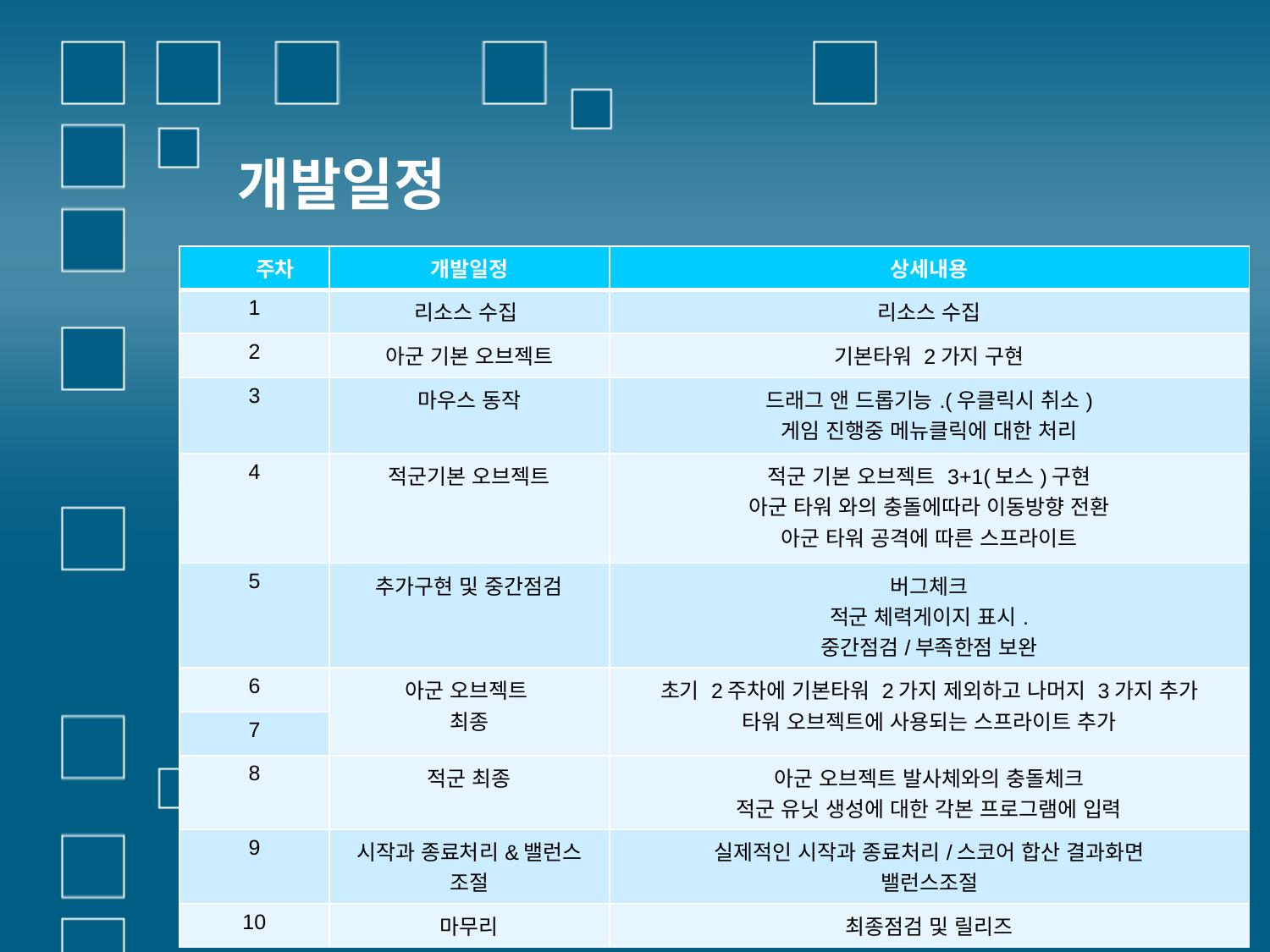

# 개발일정
| 주차 | 개발일정 | 상세내용 |
| --- | --- | --- |
| 1 | 리소스 수집 | 리소스 수집 |
| 2 | 아군 기본 오브젝트 | 기본타워 2가지 구현 |
| 3 | 마우스 동작 | 드래그 앤 드롭기능.(우클릭시 취소) 게임 진행중 메뉴클릭에 대한 처리 |
| 4 | 적군기본 오브젝트 | 적군 기본 오브젝트 3+1(보스)구현 아군 타워 와의 충돌에따라 이동방향 전환 아군 타워 공격에 따른 스프라이트 |
| 5 | 추가구현 및 중간점검 | 버그체크 적군 체력게이지 표시. 중간점검/부족한점 보완 |
| 6 | 아군 오브젝트 최종 | 초기 2주차에 기본타워 2가지 제외하고 나머지 3가지 추가 타워 오브젝트에 사용되는 스프라이트 추가 |
| 7 |  |  |
| 8 | 적군 최종 | 아군 오브젝트 발사체와의 충돌체크 적군 유닛 생성에 대한 각본 프로그램에 입력 |
| 9 | 시작과 종료처리&밸런스 조절 | 실제적인 시작과 종료처리/스코어 합산 결과화면 밸런스조절 |
| 10 | 마무리 | 최종점검 및 릴리즈 |